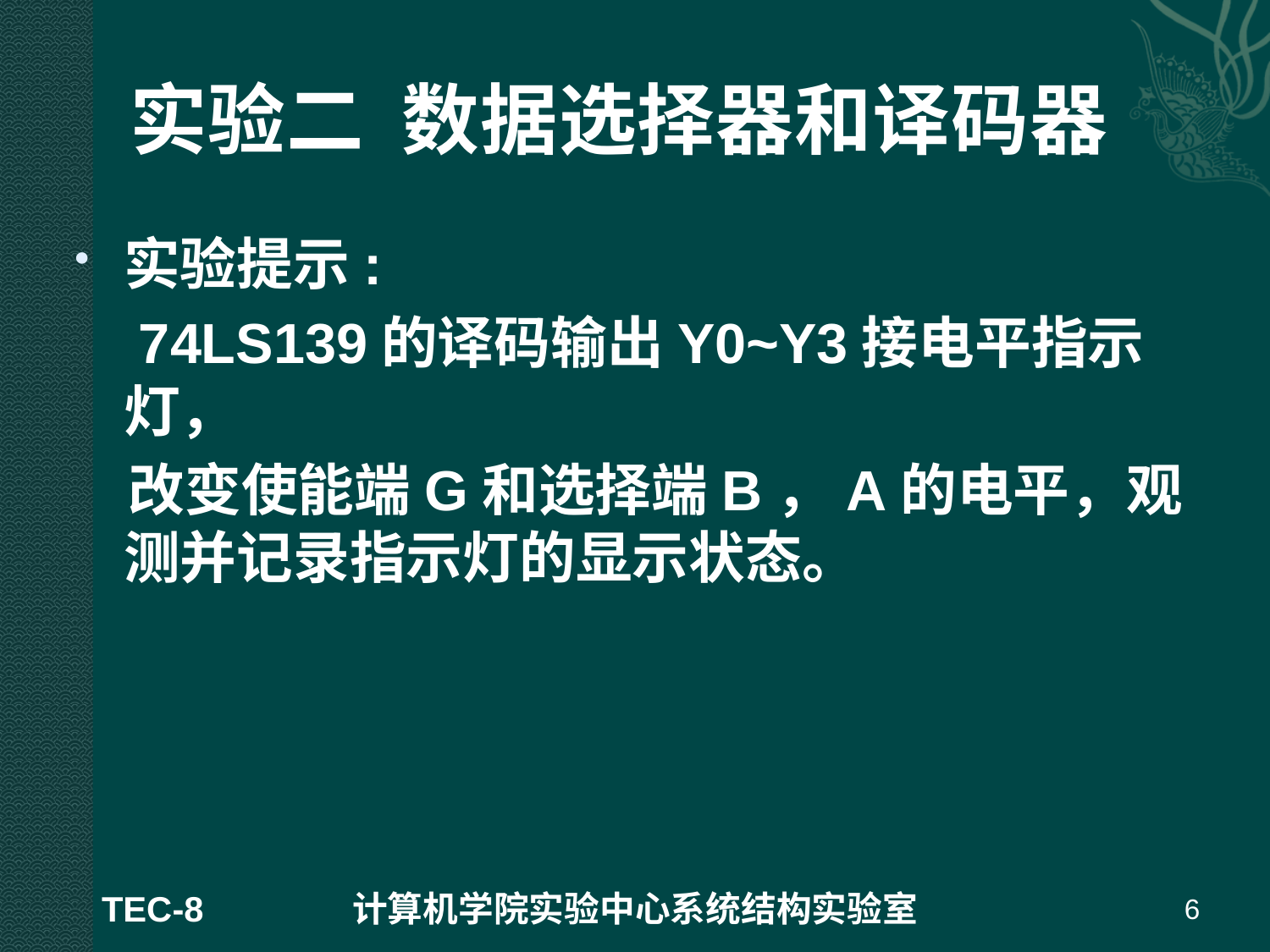

# 实验二  数据选择器和译码器
实验提示:
    74LS139的译码输出Y0~Y3接电平指示灯，
   改变使能端G和选择端B，A的电平，观测并记录指示灯的显示状态。
TEC-8
计算机学院实验中心系统结构实验室
6